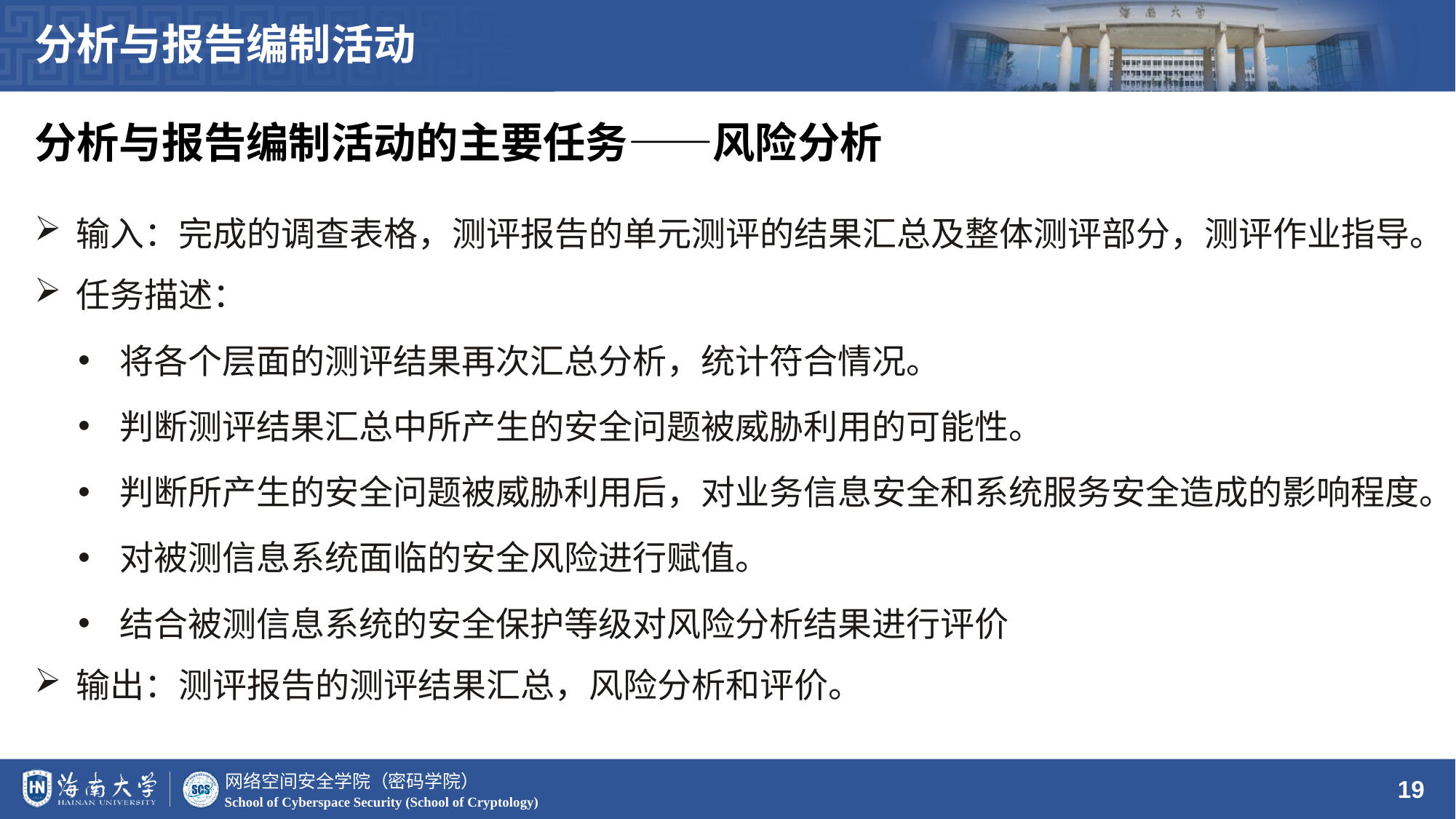

分析与报告编制活动
分析与报告编制活动的主要任务——风险分析
输入：完成的调查表格，测评报告的单元测评的结果汇总及整体测评部分，测评作业指导。
任务描述：
将各个层面的测评结果再次汇总分析，统计符合情况。
判断测评结果汇总中所产生的安全问题被威胁利用的可能性。
判断所产生的安全问题被威胁利用后，对业务信息安全和系统服务安全造成的影响程度。
对被测信息系统面临的安全风险进行赋值。
结合被测信息系统的安全保护等级对风险分析结果进行评价
输出：测评报告的测评结果汇总，风险分析和评价。
19